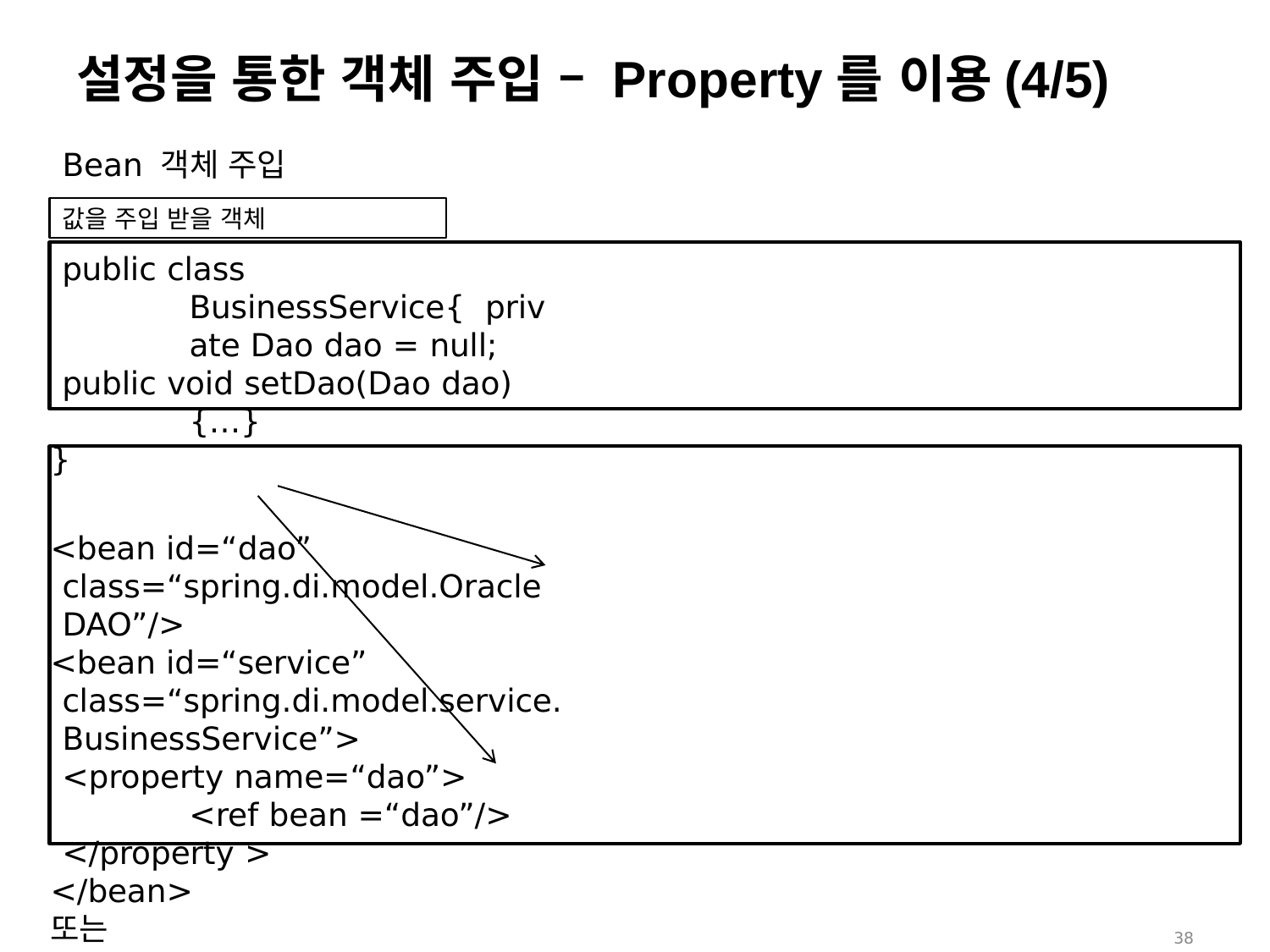

# 설정을 통한 객체 주입 – Property를 이용(4/5)
Bean 객체 주입
값을 주입 받을 객체
public class BusinessService{  private Dao dao = null;
public void setDao(Dao dao){…}
}

<bean id=“dao” class=“spring.di.model.OracleDAO”/>
<bean id=“service” class=“spring.di.model.service.BusinessService”>
<property name=“dao”>
<ref bean =“dao”/>
</property >
</bean>
또는
<bean id=“service” class=“spring.di.model.service.BusinessService”>
< property name=“dao” ref=“dao”>
</bean>

38